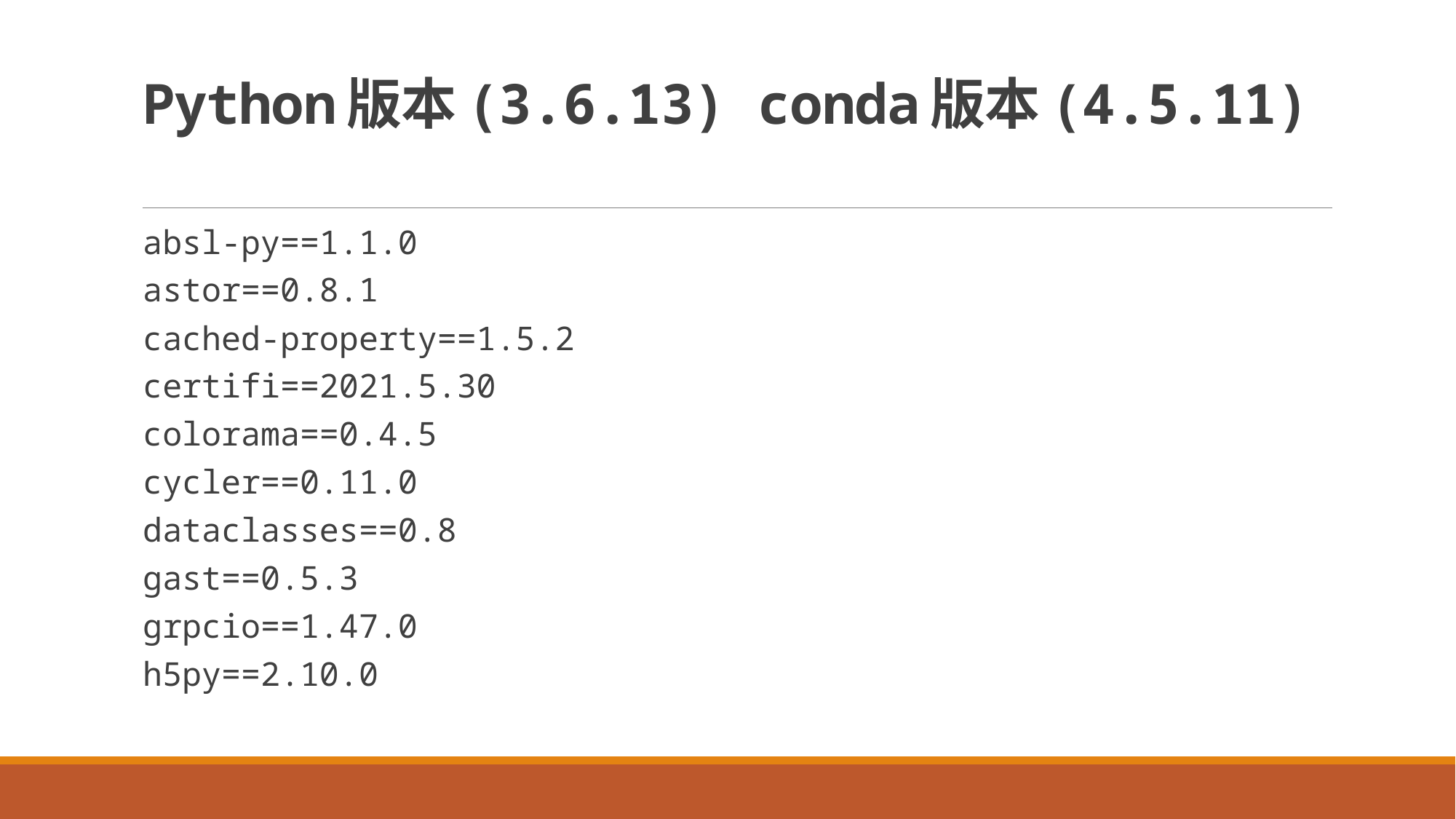

# Python版本(3.6.13) conda版本(4.5.11)
absl-py==1.1.0
astor==0.8.1
cached-property==1.5.2
certifi==2021.5.30
colorama==0.4.5
cycler==0.11.0
dataclasses==0.8
gast==0.5.3
grpcio==1.47.0
h5py==2.10.0